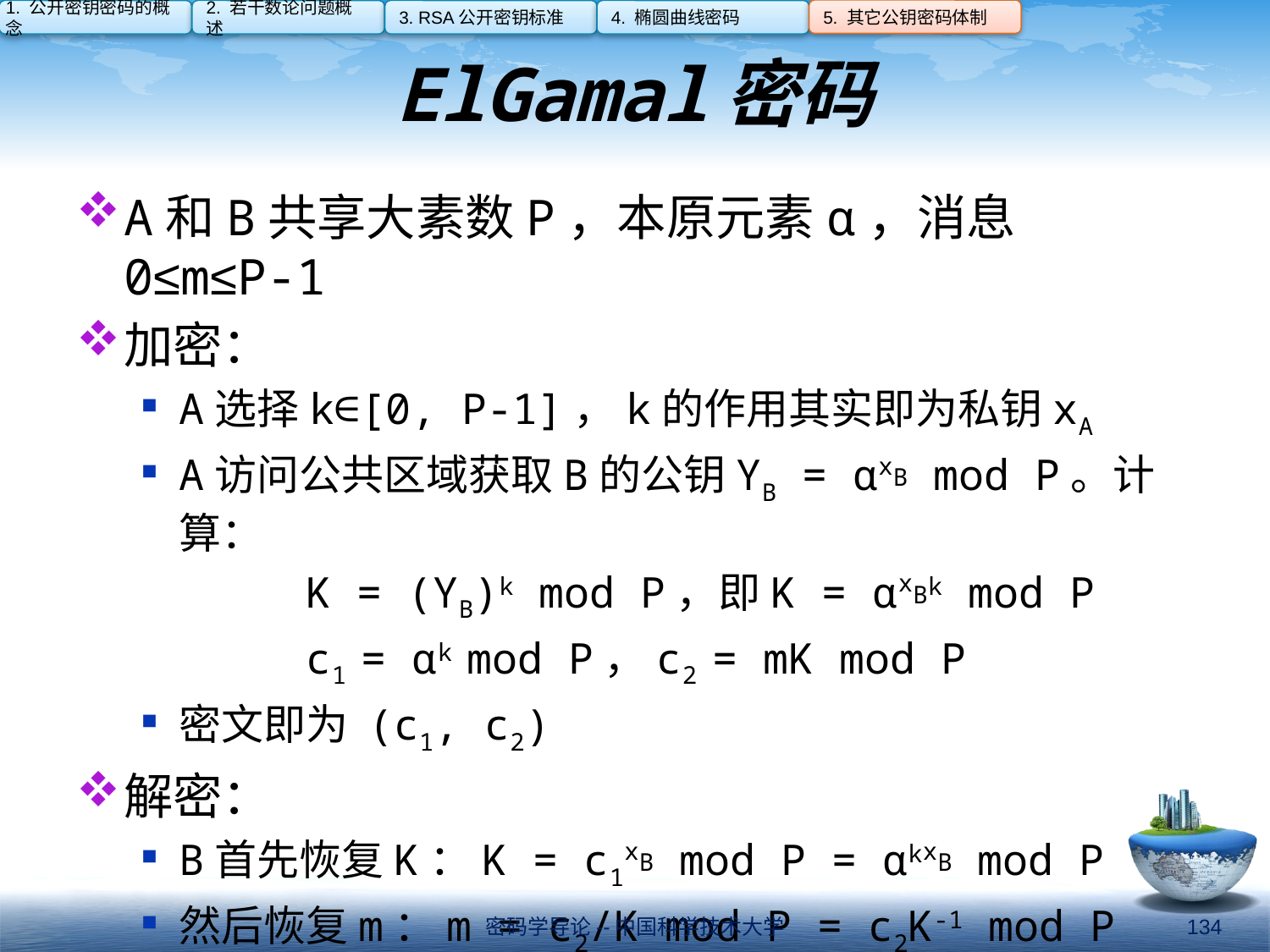

5. 其它公钥密码体制
1. 公开密钥密码的概念
2. 若干数论问题概述
3. RSA公开密钥标准
4. 椭圆曲线密码
# ElGamal密码
A和B共享大素数P，本原元素α，消息0≤m≤P-1
加密：
A选择k∈[0, P-1]，k的作用其实即为私钥xA
A访问公共区域获取B的公钥YB = αxB mod P。计算：
		K = (YB)k mod P，即K = αxBk mod P
		c1 = αk mod P，c2 = mK mod P
密文即为 (c1, c2)
解密：
B首先恢复K：K = c1xB mod P = αkxB mod P
然后恢复m：m = c2/K mod P = c2K-1 mod P
密码学导论--中国科学技术大学
134